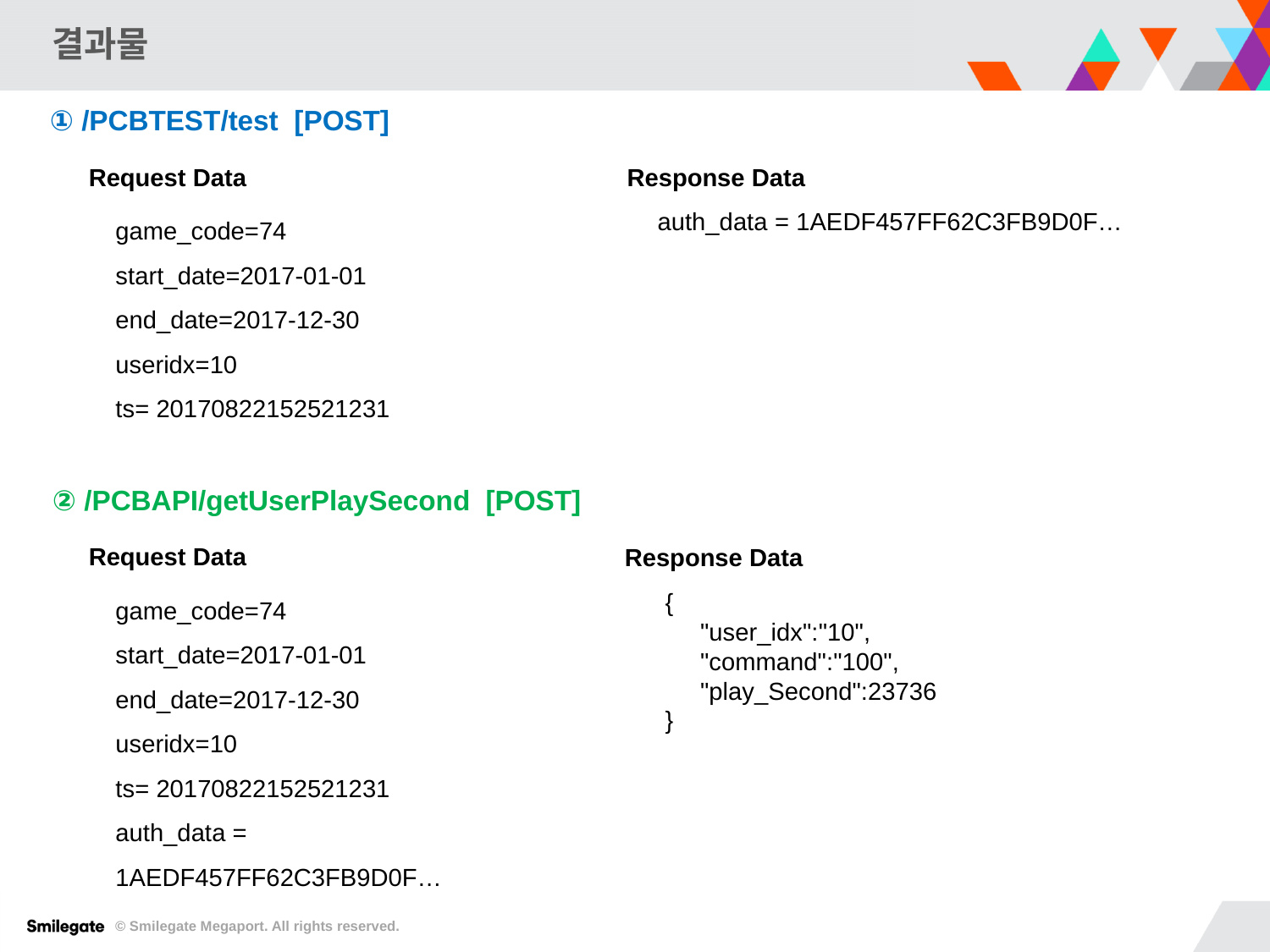

결과물
① /PCBTEST/test  [POST]
Request Data
Response Data
game_code=74
start_date=2017-01-01
end_date=2017-12-30
useridx=10
ts= 20170822152521231
auth_data = 1AEDF457FF62C3FB9D0F…
② /PCBAPI/getUserPlaySecond  [POST]
Request Data
Response Data
game_code=74
start_date=2017-01-01
end_date=2017-12-30
useridx=10
ts= 20170822152521231
auth_data = 1AEDF457FF62C3FB9D0F…
{
     "user_idx":"10",
     "command":"100",
     "play_Second":23736
}